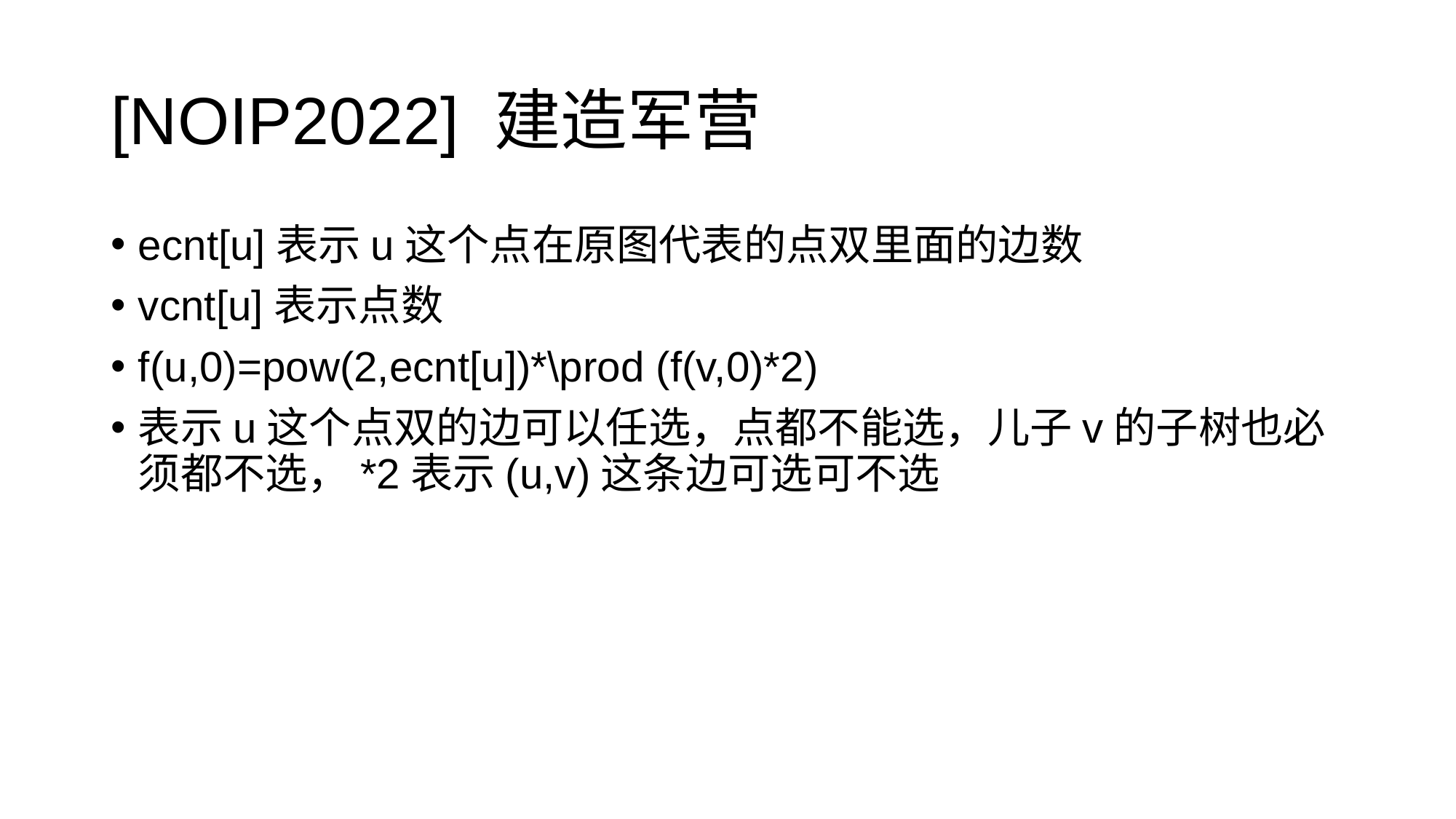

# [NOIP2022] 建造军营
ecnt[u]表示u这个点在原图代表的点双里面的边数
vcnt[u]表示点数
f(u,0)=pow(2,ecnt[u])*\prod (f(v,0)*2)
表示u这个点双的边可以任选，点都不能选，儿子v的子树也必须都不选，*2表示(u,v)这条边可选可不选